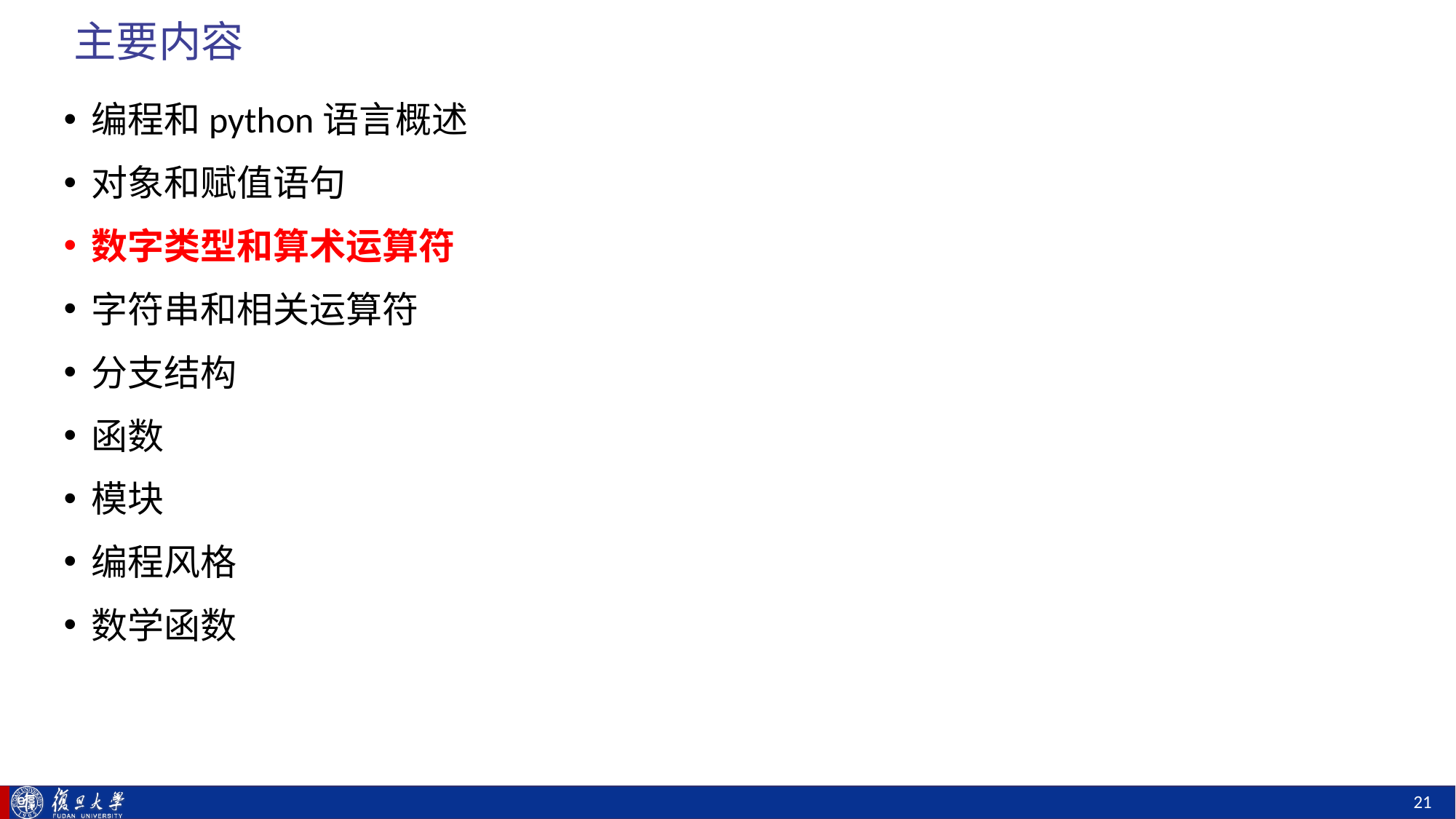

# 主要内容
编程和python语言概述
对象和赋值语句
数字类型和算术运算符
字符串和相关运算符
分支结构
函数
模块
编程风格
数学函数